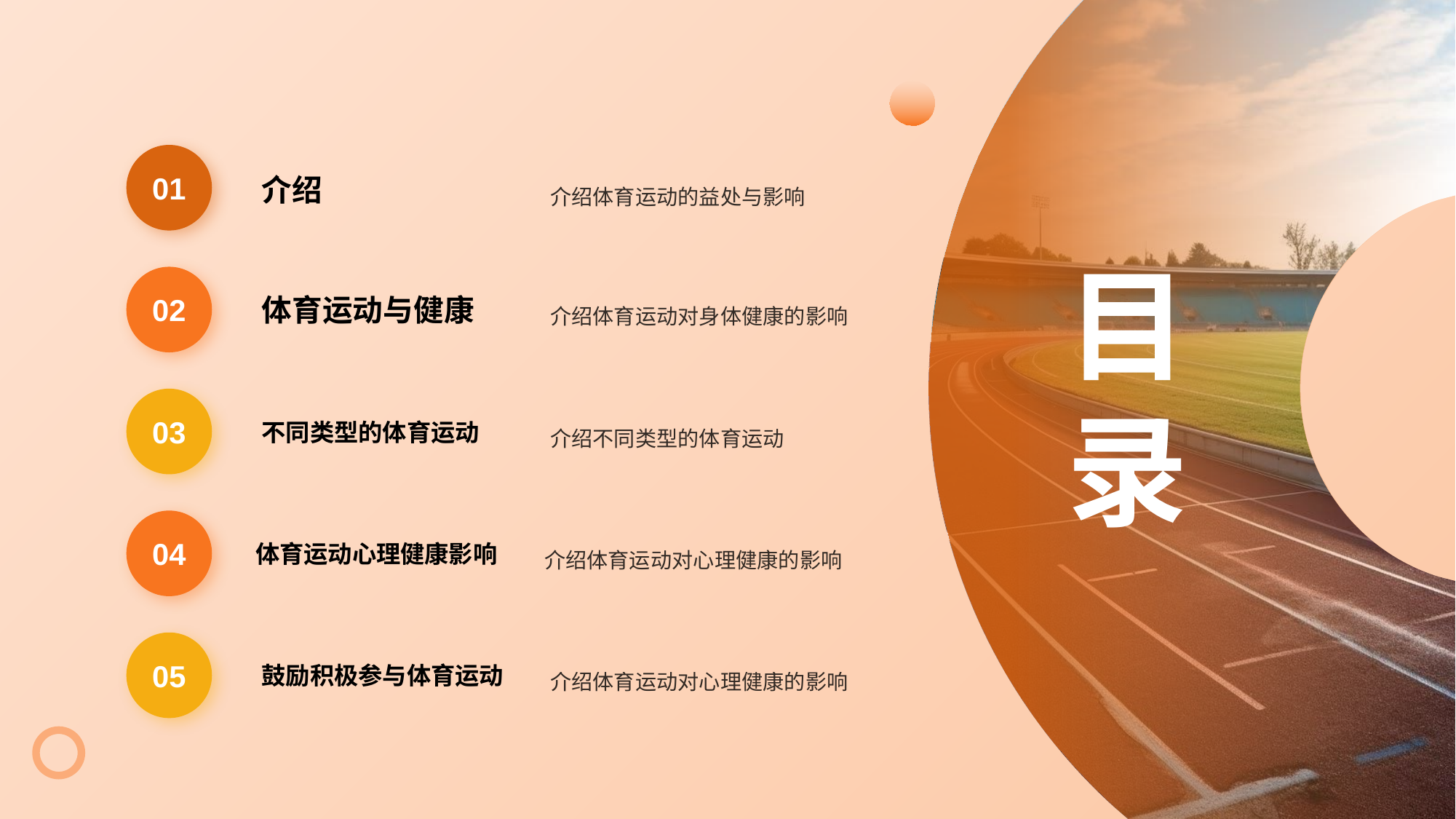

目
录

01
介绍
介绍体育运动的益处与影响
02
体育运动与健康
介绍体育运动对身体健康的影响
03
不同类型的体育运动
介绍不同类型的体育运动
04
体育运动心理健康影响
介绍体育运动对心理健康的影响
05
鼓励积极参与体育运动
介绍体育运动对心理健康的影响